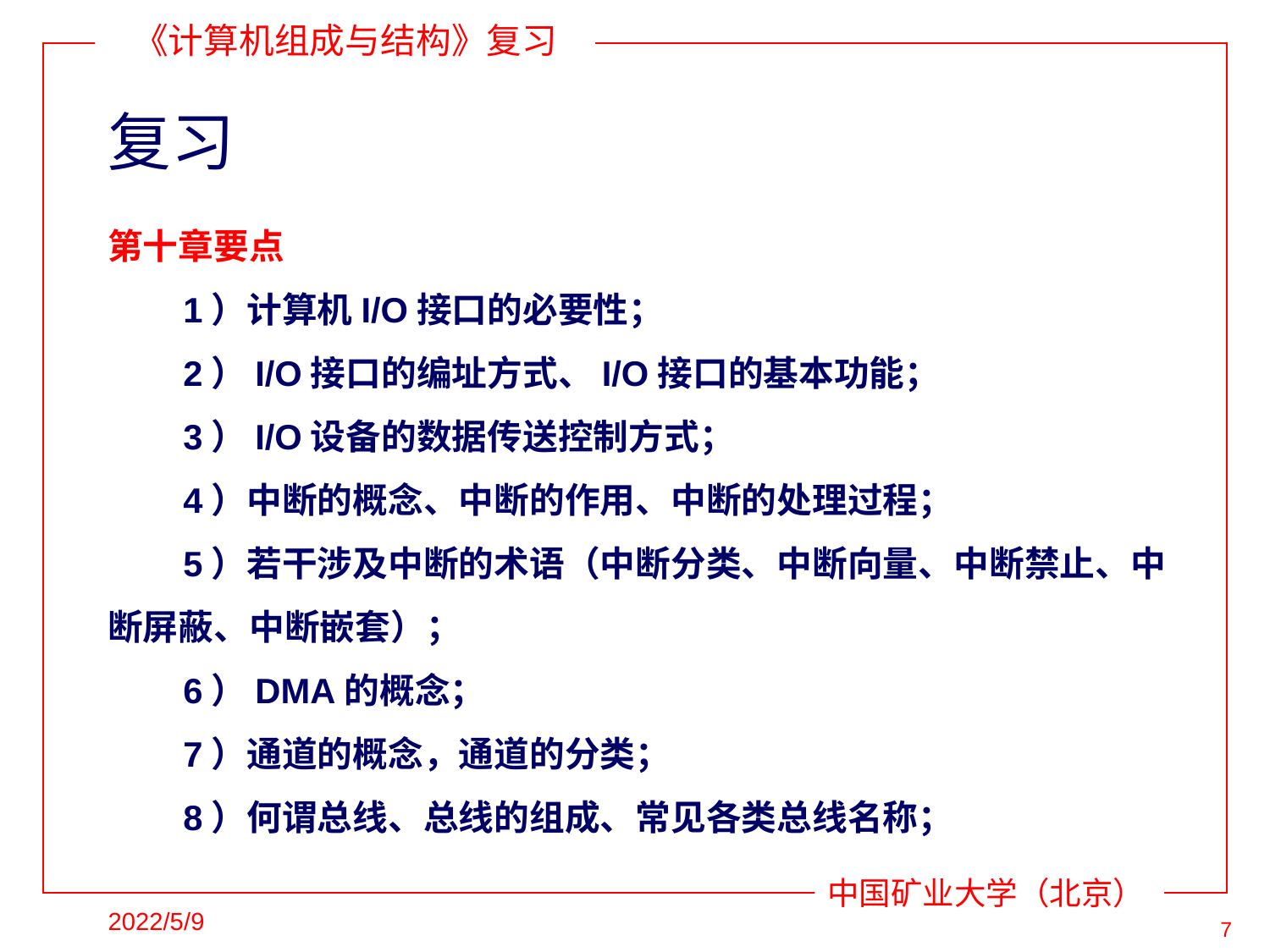

# 复习
第十章要点
1）计算机I/O接口的必要性；
2）I/O接口的编址方式、I/O接口的基本功能；
3）I/O设备的数据传送控制方式；
4）中断的概念、中断的作用、中断的处理过程；
5）若干涉及中断的术语（中断分类、中断向量、中断禁止、中断屏蔽、中断嵌套）；
6）DMA的概念；
7）通道的概念，通道的分类；
8）何谓总线、总线的组成、常见各类总线名称；

2022/5/9